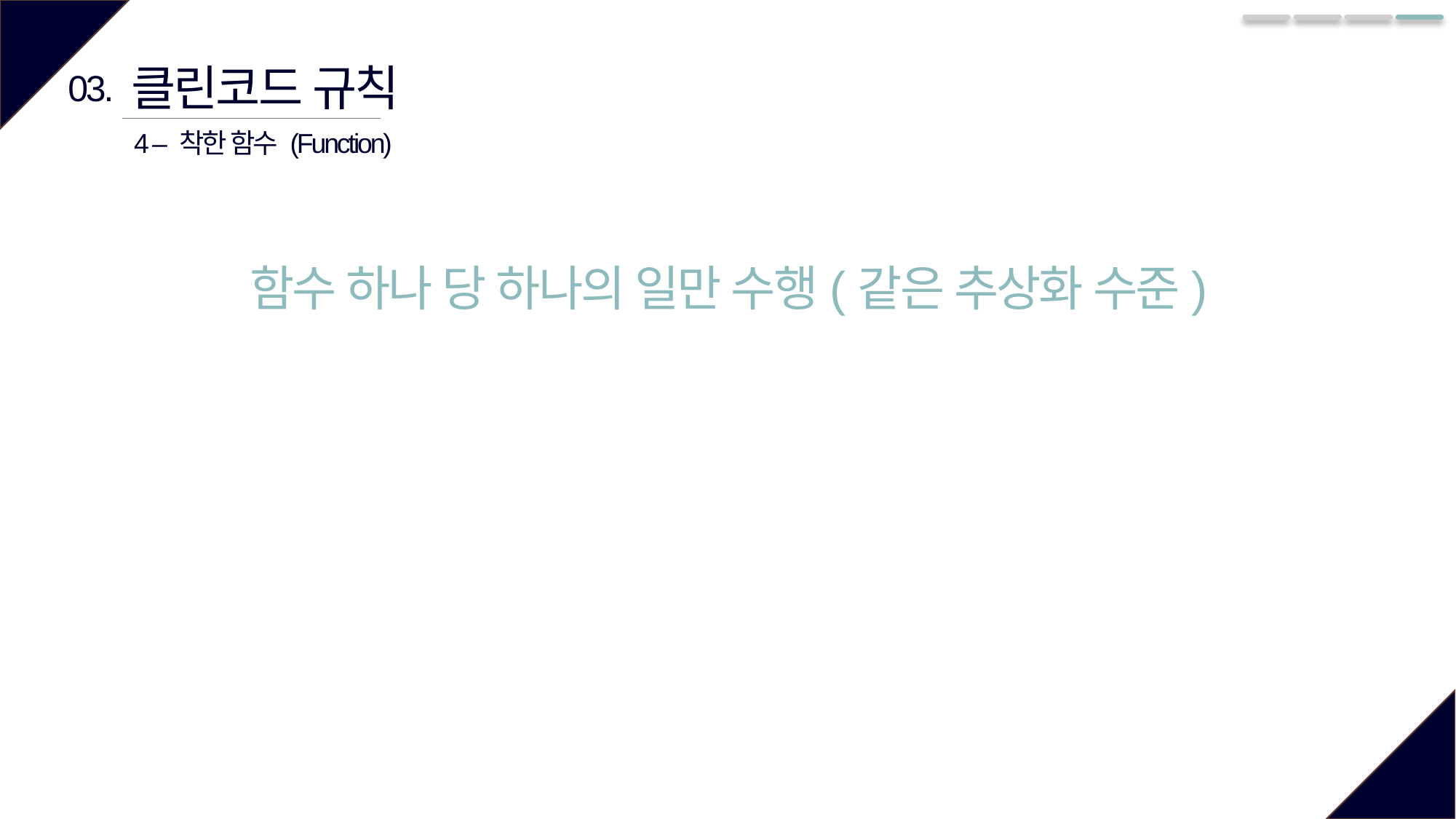

클린코드 규칙
03.
4 – 착한 함수 (Function)
함수 하나 당 하나의 일만 수행(같은 추상화 수준)